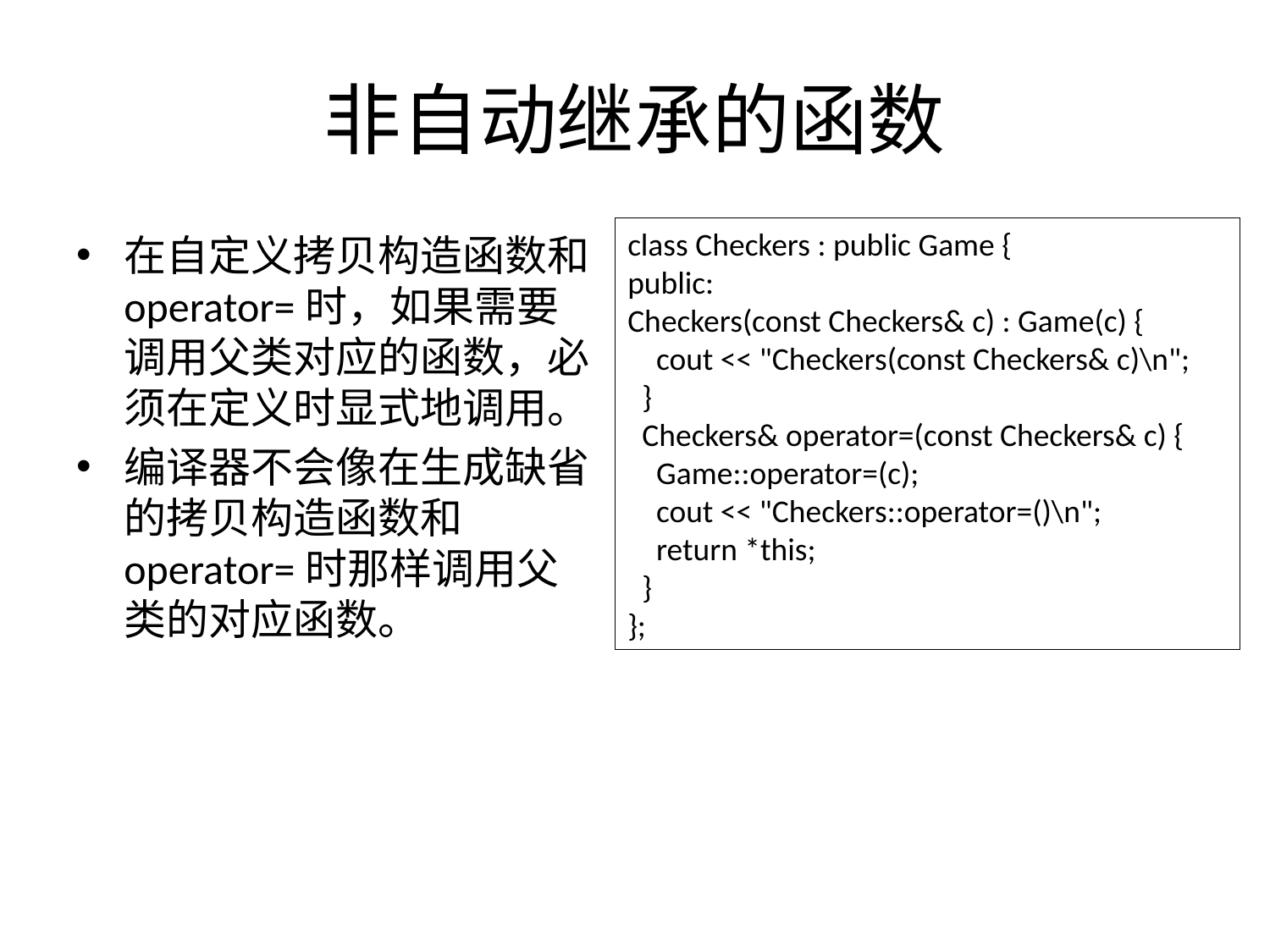

# 非自动继承的函数
class Checkers : public Game {
public:
Checkers(const Checkers& c) : Game(c) {
    cout << "Checkers(const Checkers& c)\n";
  }
  Checkers& operator=(const Checkers& c) {
    Game::operator=(c);
    cout << "Checkers::operator=()\n";
    return *this;
  }
};
在自定义拷贝构造函数和operator=时，如果需要调用父类对应的函数，必须在定义时显式地调用。
编译器不会像在生成缺省的拷贝构造函数和operator=时那样调用父类的对应函数。